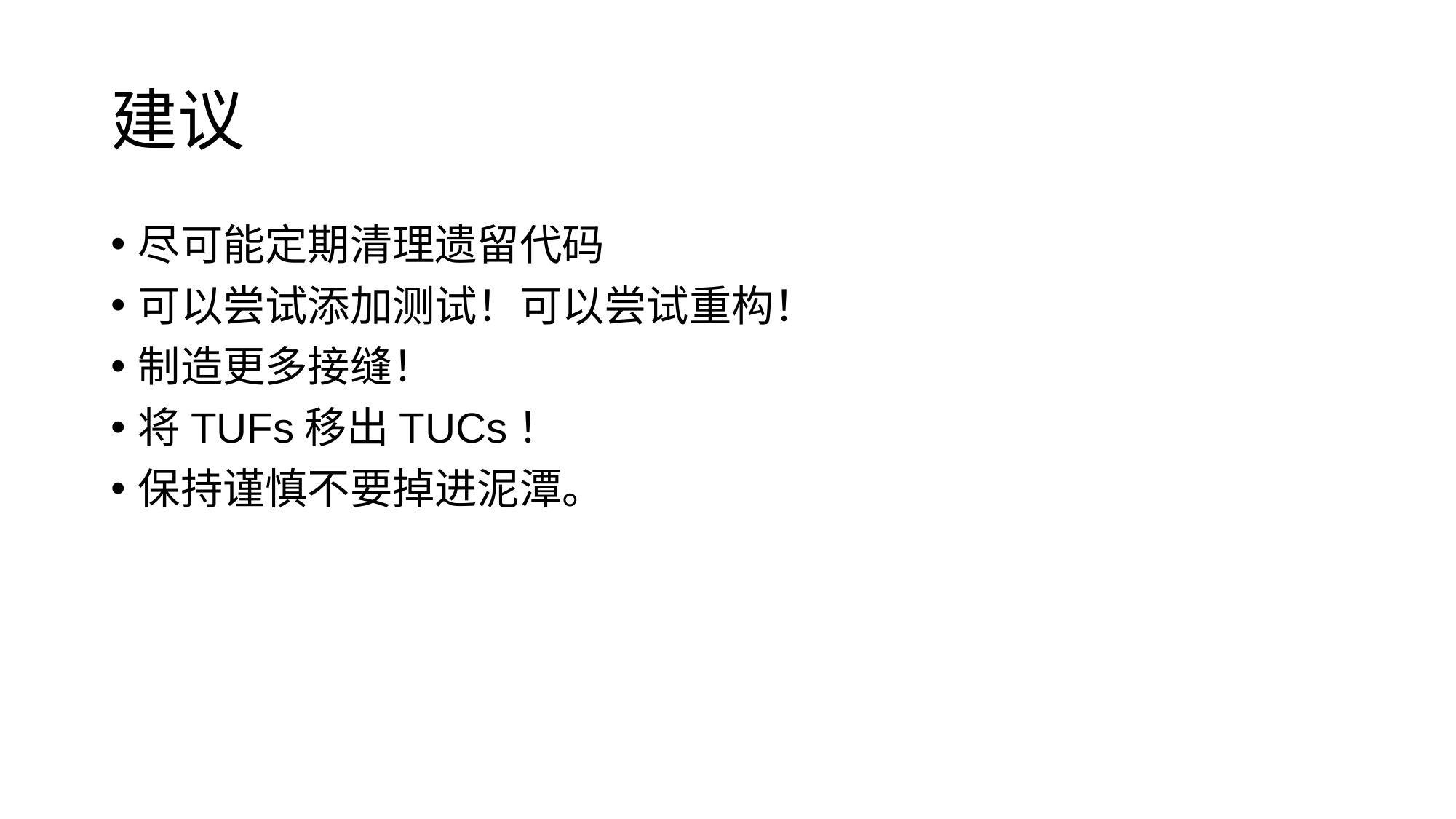

# 建议
尽可能定期清理遗留代码
可以尝试添加测试！可以尝试重构！
制造更多接缝！
将TUFs移出TUCs！
保持谨慎不要掉进泥潭。